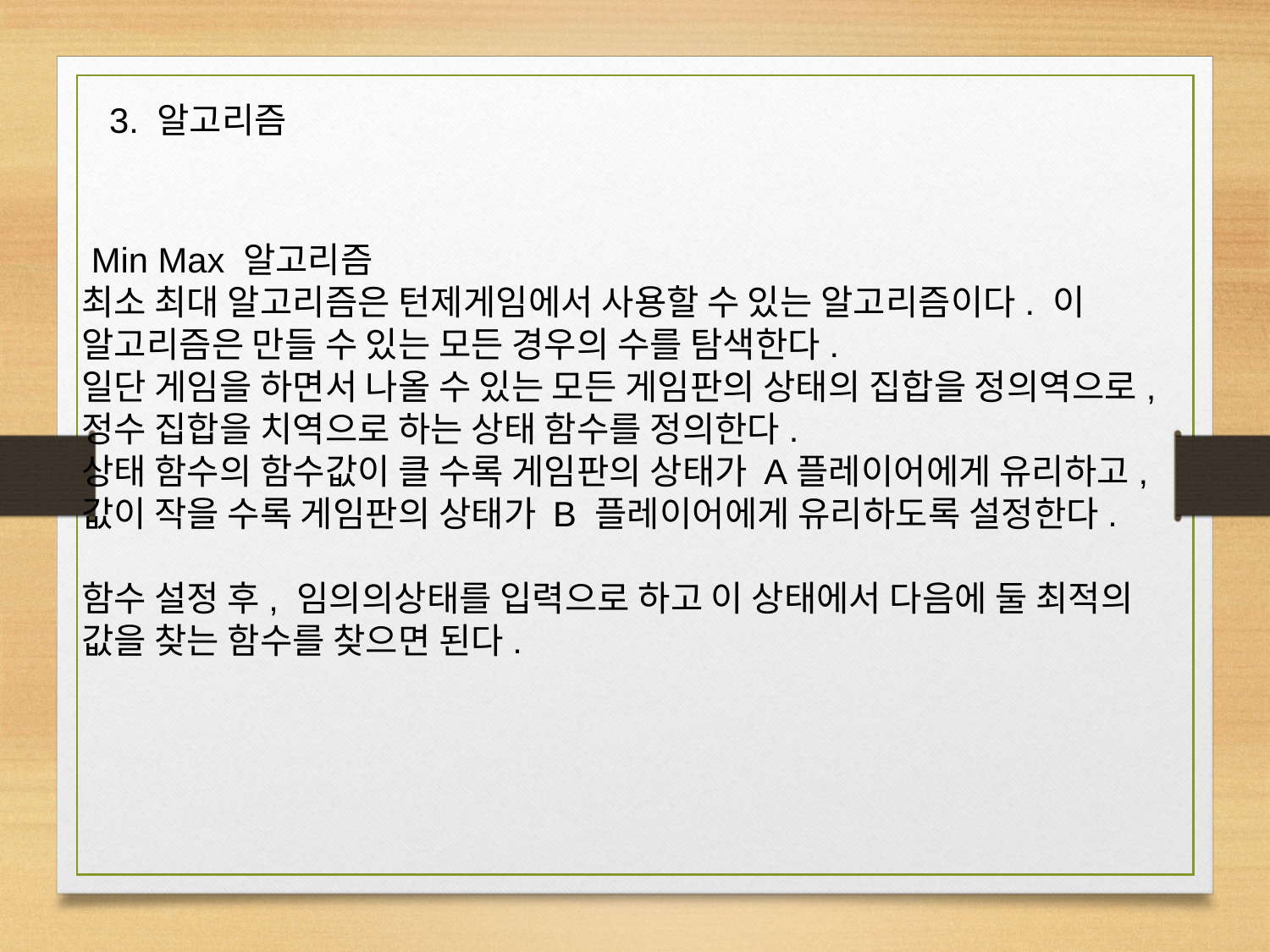

3. 알고리즘

 Min Max 알고리즘
최소 최대 알고리즘은 턴제게임에서 사용할 수 있는 알고리즘이다. 이 알고리즘은 만들 수 있는 모든 경우의 수를 탐색한다.
일단 게임을 하면서 나올 수 있는 모든 게임판의 상태의 집합을 정의역으로, 정수 집합을 치역으로 하는 상태 함수를 정의한다.
상태 함수의 함수값이 클 수록 게임판의 상태가 A플레이어에게 유리하고, 값이 작을 수록 게임판의 상태가 B 플레이어에게 유리하도록 설정한다.

함수 설정 후, 임의의상태를 입력으로 하고 이 상태에서 다음에 둘 최적의 값을 찾는 함수를 찾으면 된다.